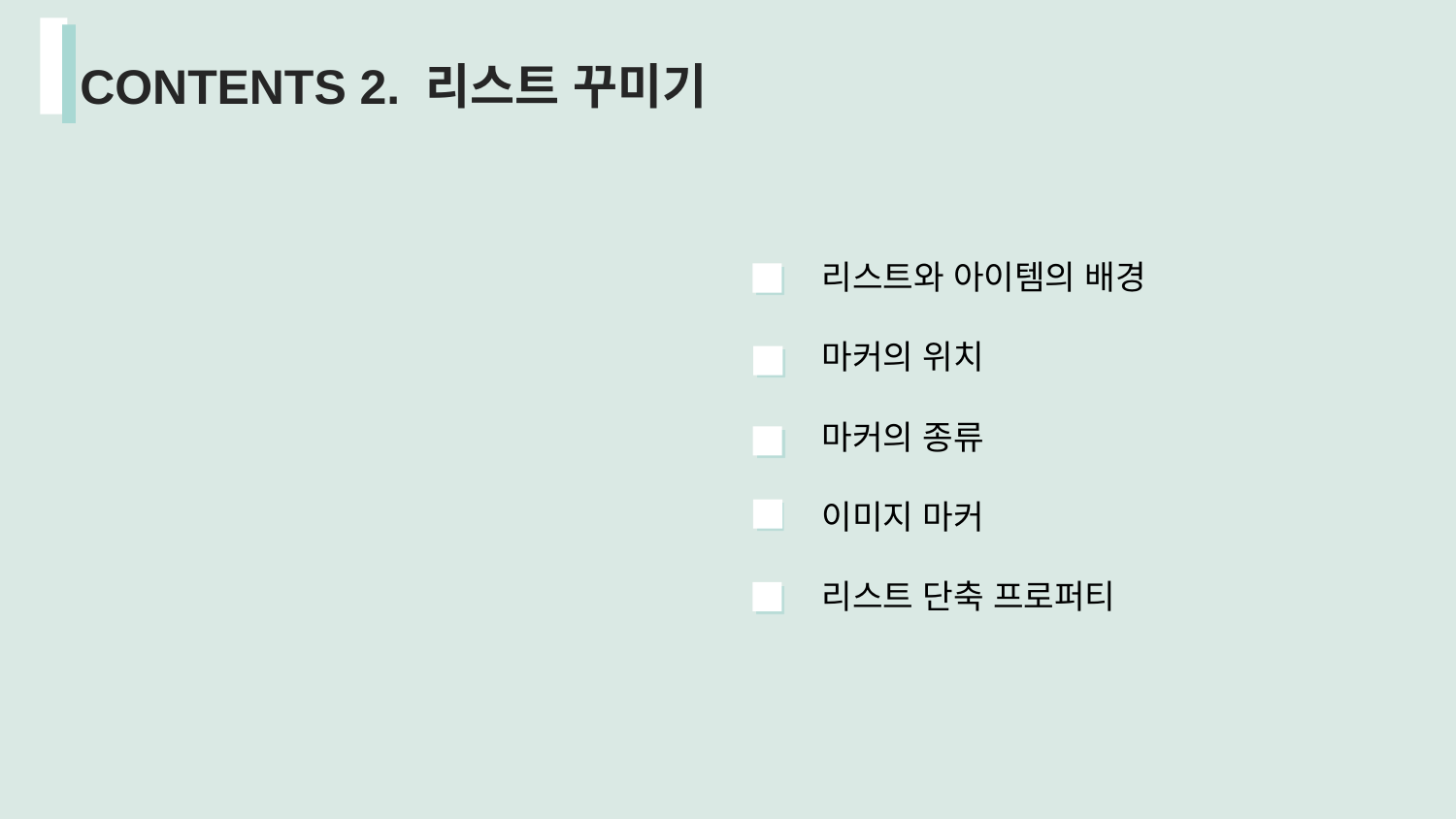

CONTENTS 2. 리스트 꾸미기
리스트와 아이템의 배경

마커의 위치

마커의 종류

이미지 마커

리스트 단축 프로퍼티